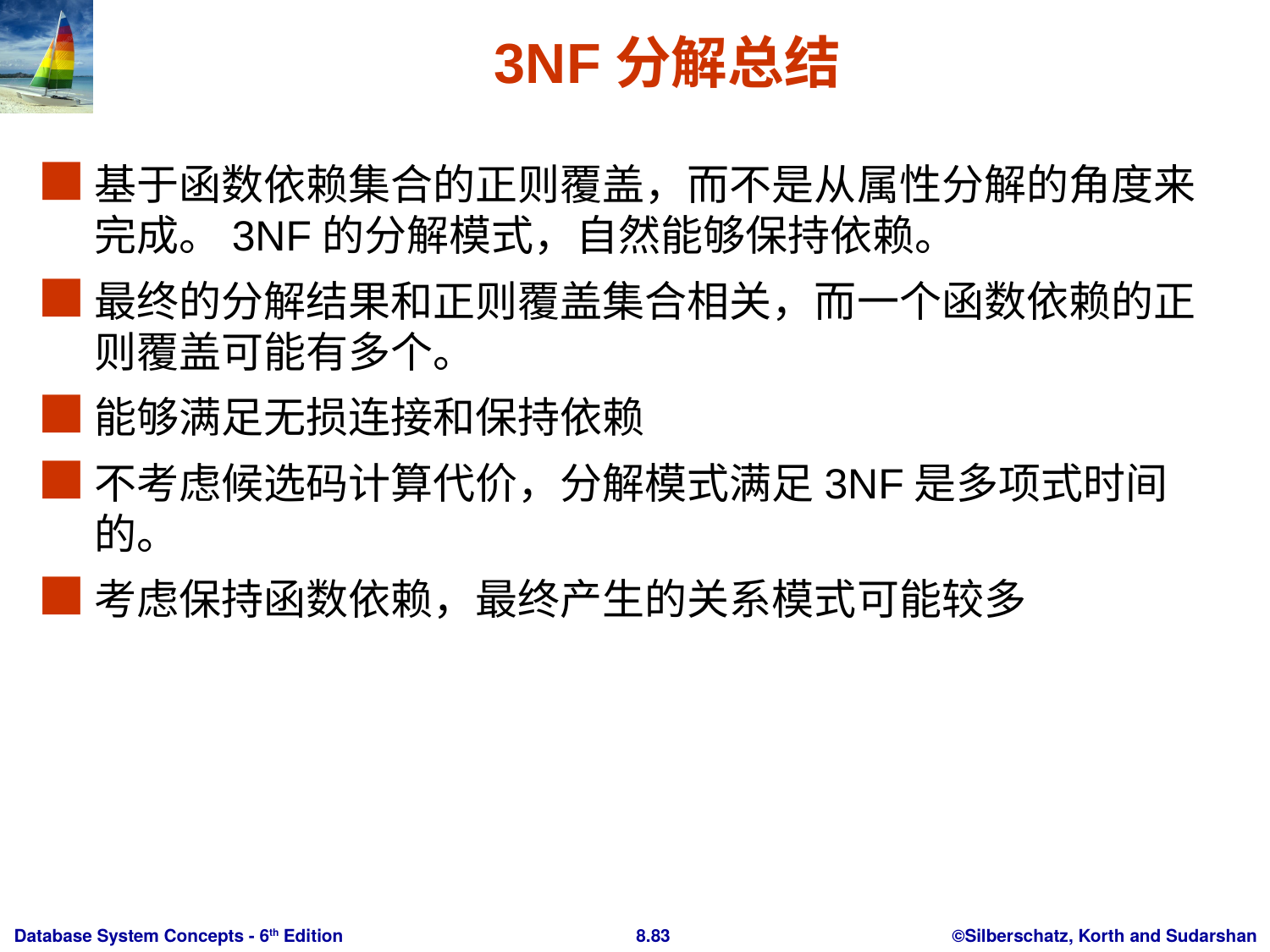

# 3NF分解总结
基于函数依赖集合的正则覆盖，而不是从属性分解的角度来完成。3NF的分解模式，自然能够保持依赖。
最终的分解结果和正则覆盖集合相关，而一个函数依赖的正则覆盖可能有多个。
能够满足无损连接和保持依赖
不考虑候选码计算代价，分解模式满足3NF是多项式时间的。
考虑保持函数依赖，最终产生的关系模式可能较多